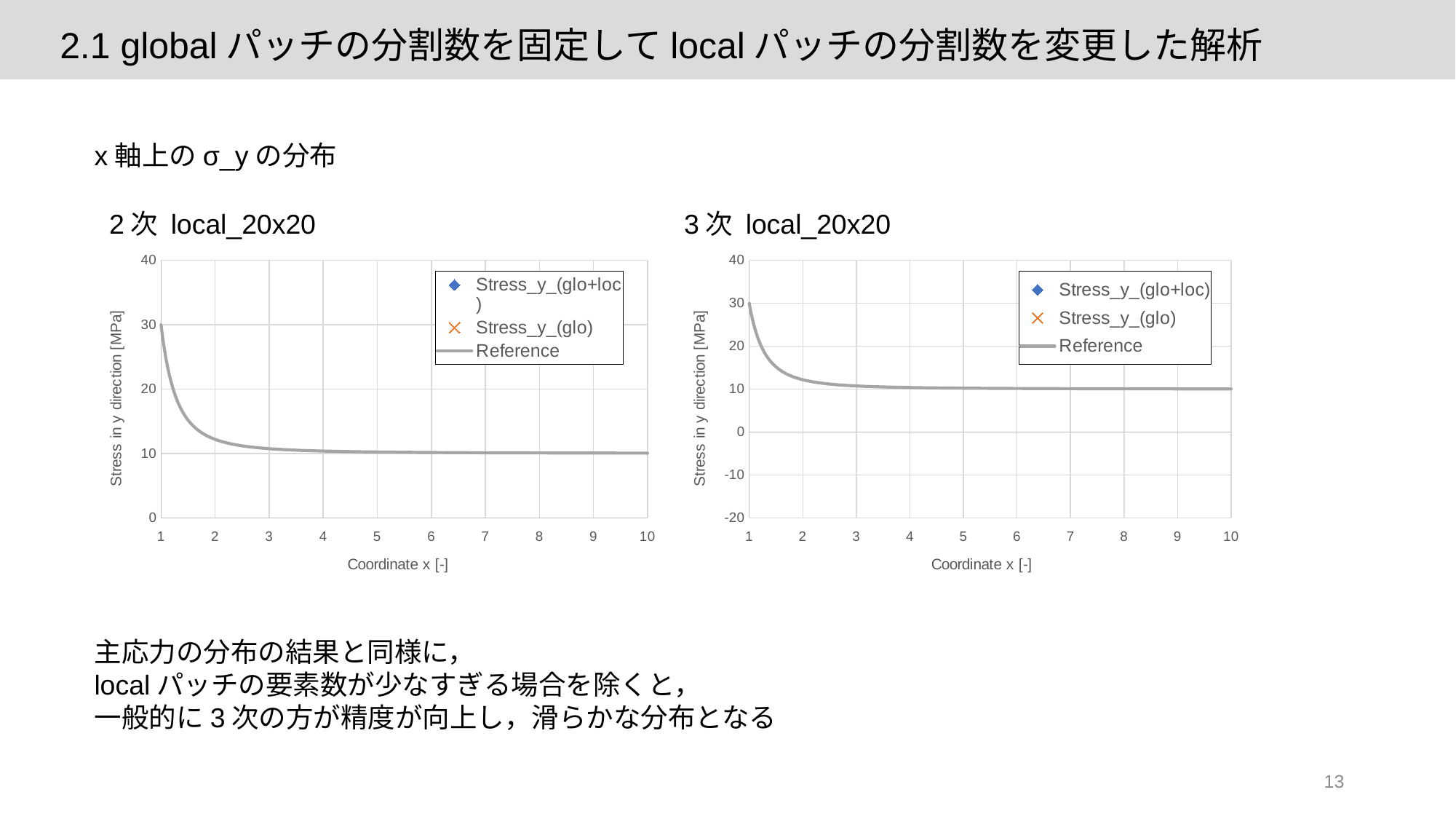

2.1 globalパッチの分割数を固定してlocalパッチの分割数を変更した解析

x軸上のσ_yの分布
2次 local_20x20
3次 local_20x20

### Chart

| Category |  |  |  |
|---|---|---|---|

### Chart

| Category |  |  |  |
|---|---|---|---|
主応力の分布の結果と同様に，
localパッチの要素数が少なすぎる場合を除くと，
一般的に3次の方が精度が向上し，滑らかな分布となる
13